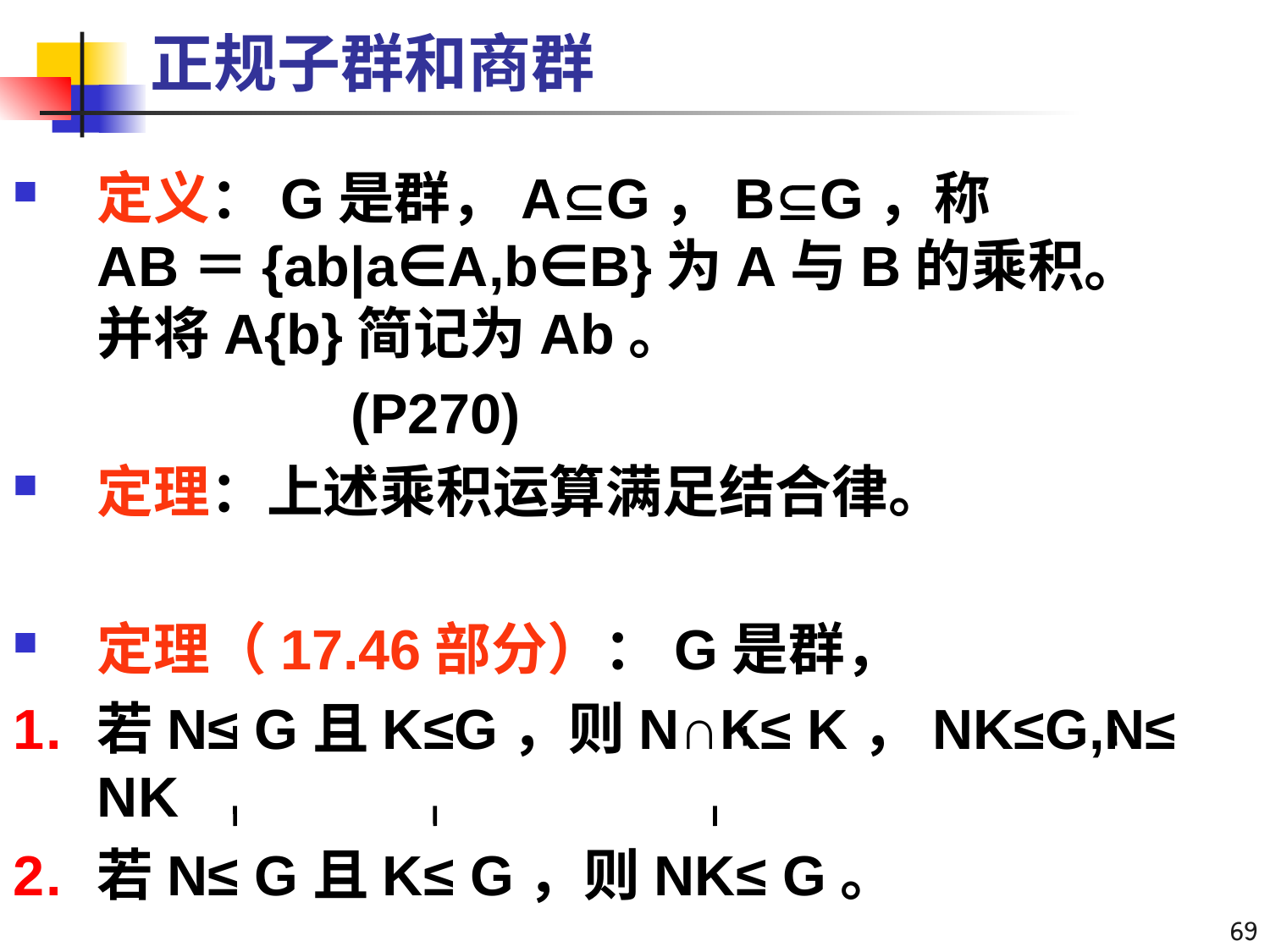

# 正规子群和商群
定义：G是群，A⊆G，B⊆G，称
AB＝{ab|a∈A,b∈B}为A与B的乘积。
并将A{b}简记为Ab。
			(P270)
定理：上述乘积运算满足结合律。

定理（17.46部分）：G是群，
若N≤ G且K≤G，则N∩K≤ K，NK≤G,N≤ NK
若N≤ G且K≤ G，则NK≤ G。

69